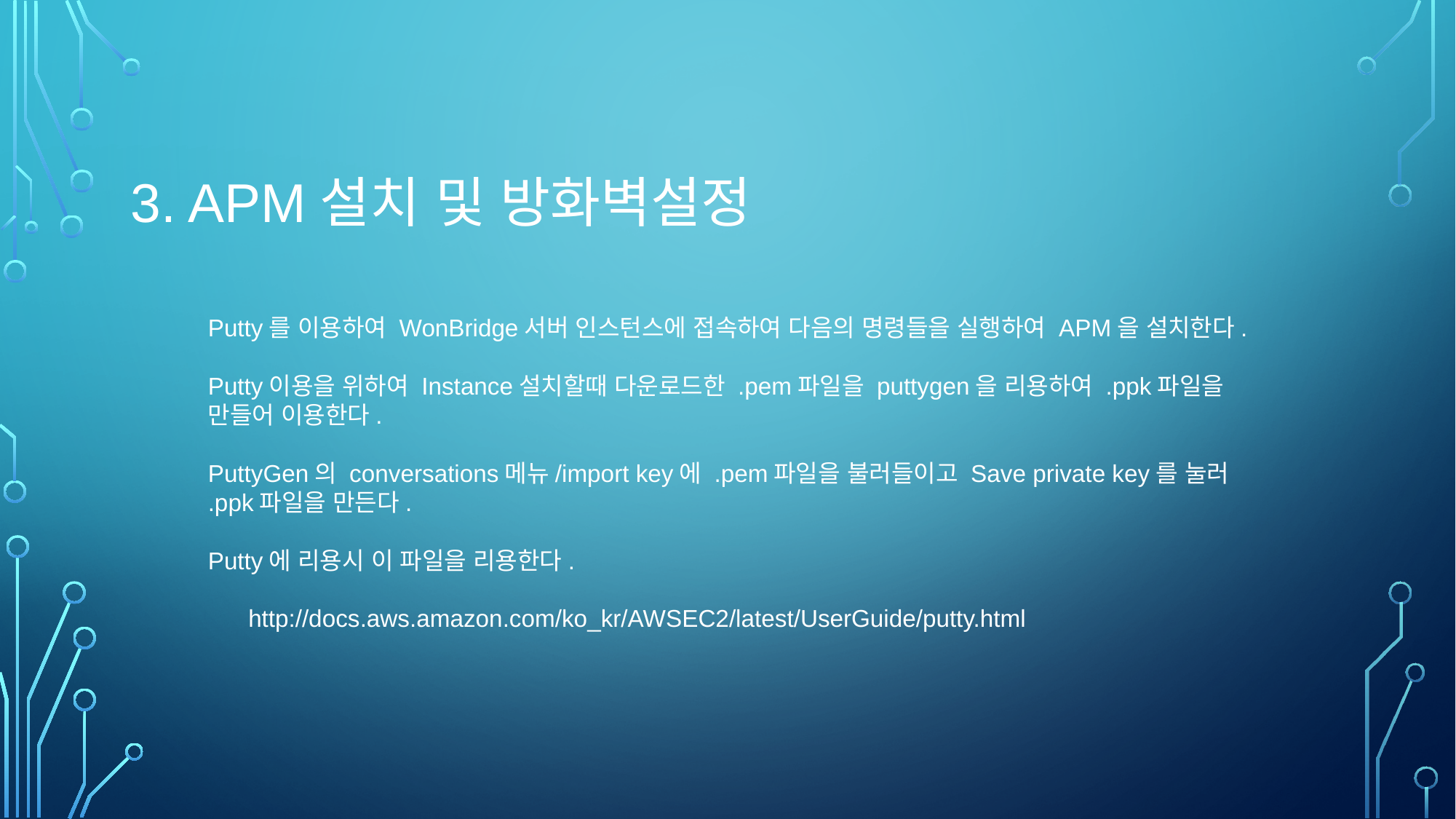

# 3. APM설치 및 방화벽설정
Putty를 이용하여 WonBridge서버 인스턴스에 접속하여 다음의 명령들을 실행하여 APM을 설치한다.

Putty이용을 위하여 Instance설치할때 다운로드한 .pem파일을 puttygen을 리용하여 .ppk파일을 만들어 이용한다.

PuttyGen의 conversations메뉴/import key에 .pem파일을 불러들이고 Save private key를 눌러
.ppk파일을 만든다.

Putty에 리용시 이 파일을 리용한다.

      http://docs.aws.amazon.com/ko_kr/AWSEC2/latest/UserGuide/putty.html